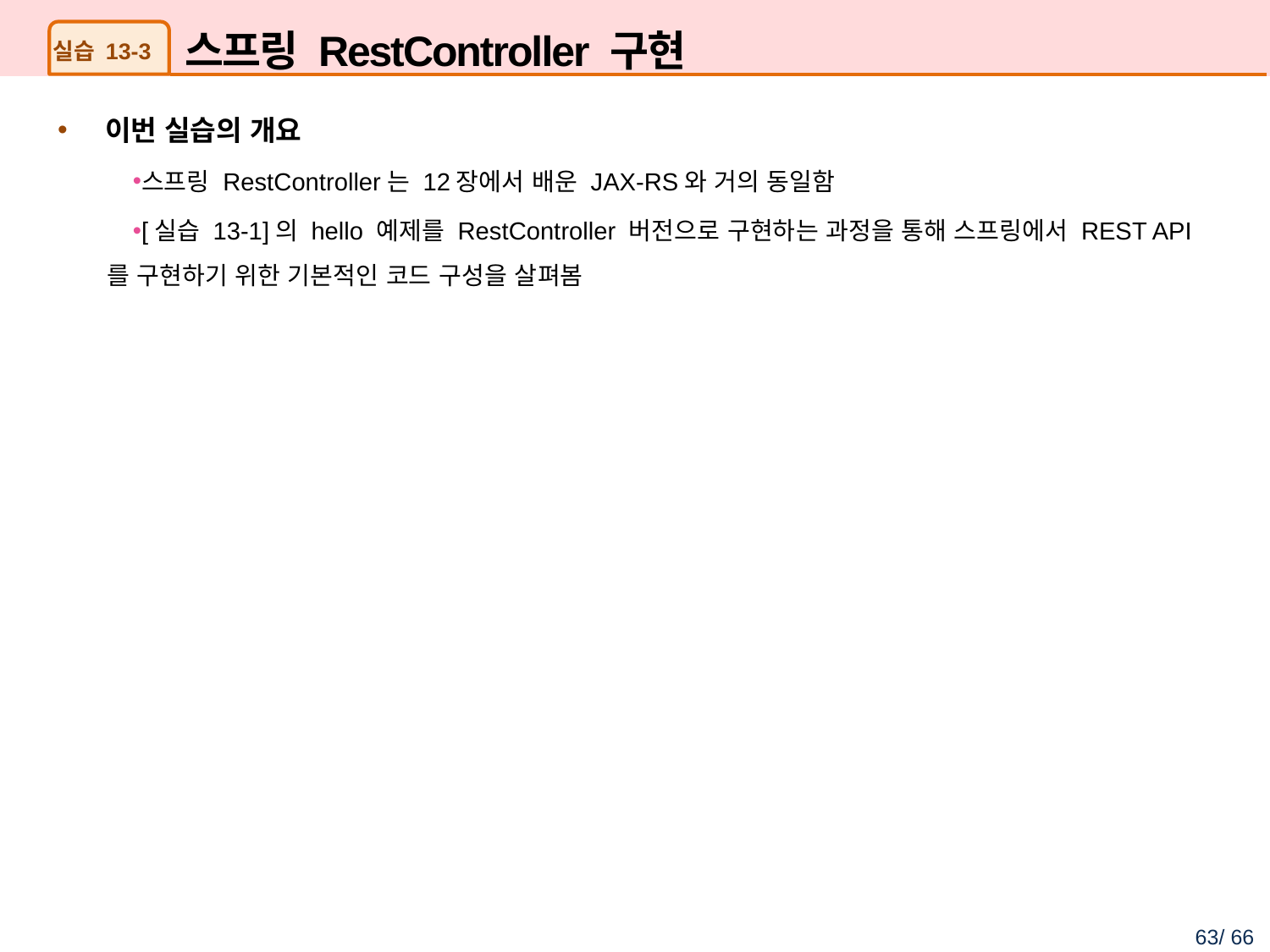

# 스프링 RestController 구현
실습 13-3
이번 실습의 개요
스프링 RestController는 12장에서 배운 JAX-RS와 거의 동일함
[실습 13-1]의 hello 예제를 RestController 버전으로 구현하는 과정을 통해 스프링에서 REST API를 구현하기 위한 기본적인 코드 구성을 살펴봄